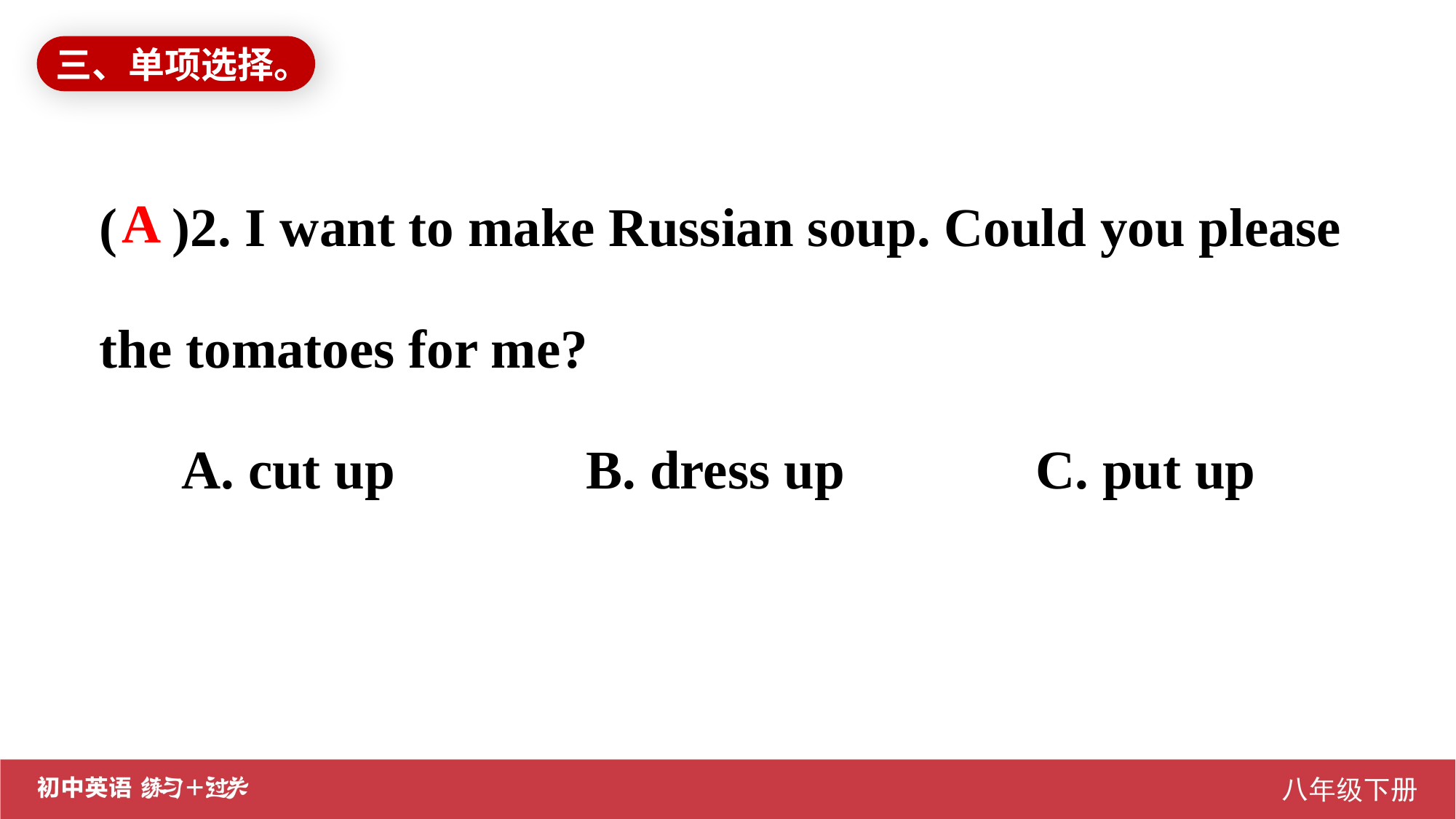

三、单项选择。
(    )2. I want to make Russian soup. Could you please  the tomatoes for me?
      A. cut up              B. dress up              C. put up
A